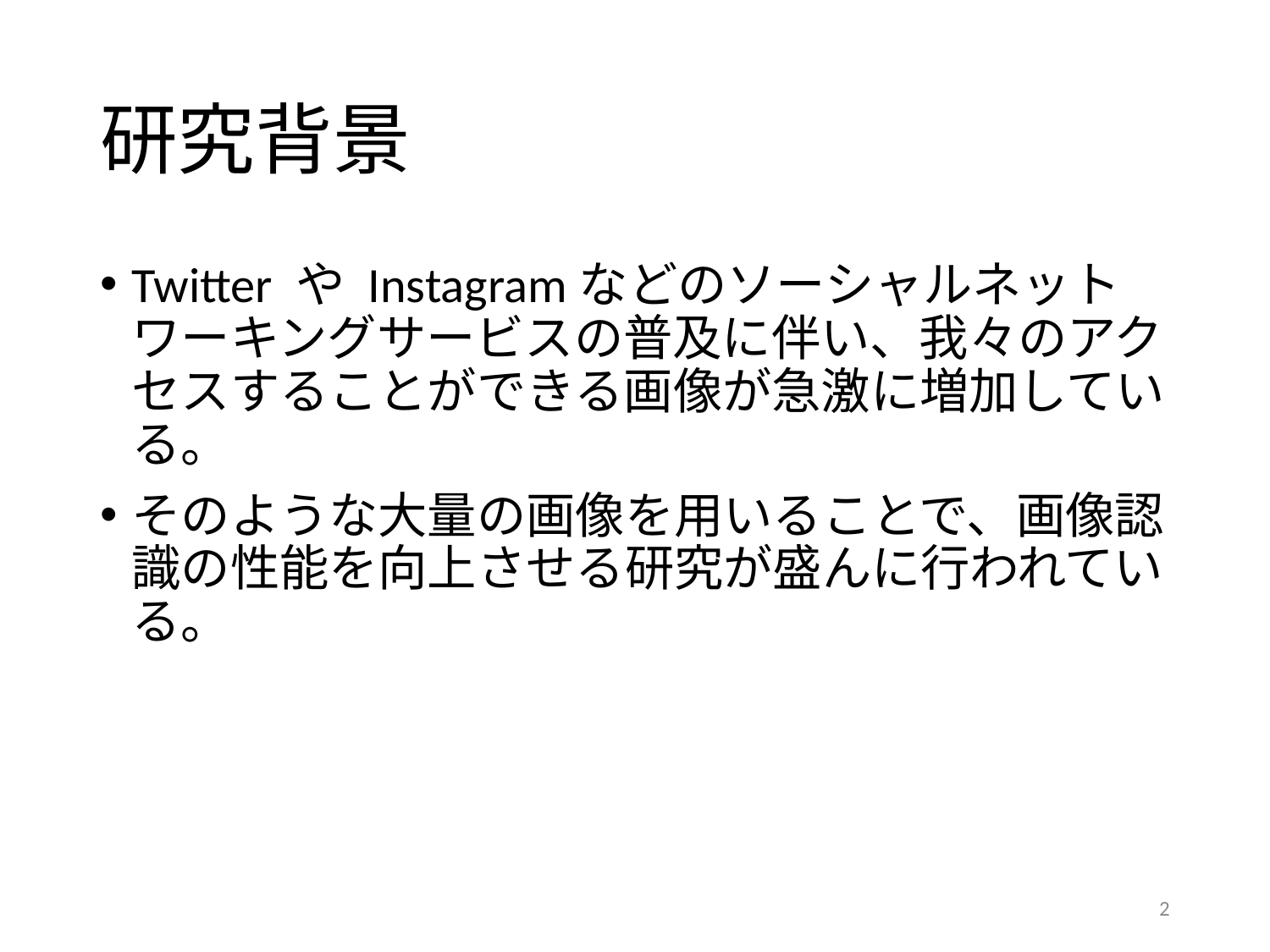

# 研究背景
Twitter や Instagramなどのソーシャルネットワーキングサービスの普及に伴い、我々のアクセスすることができる画像が急激に増加している。
そのような大量の画像を用いることで、画像認識の性能を向上させる研究が盛んに行われている。

2